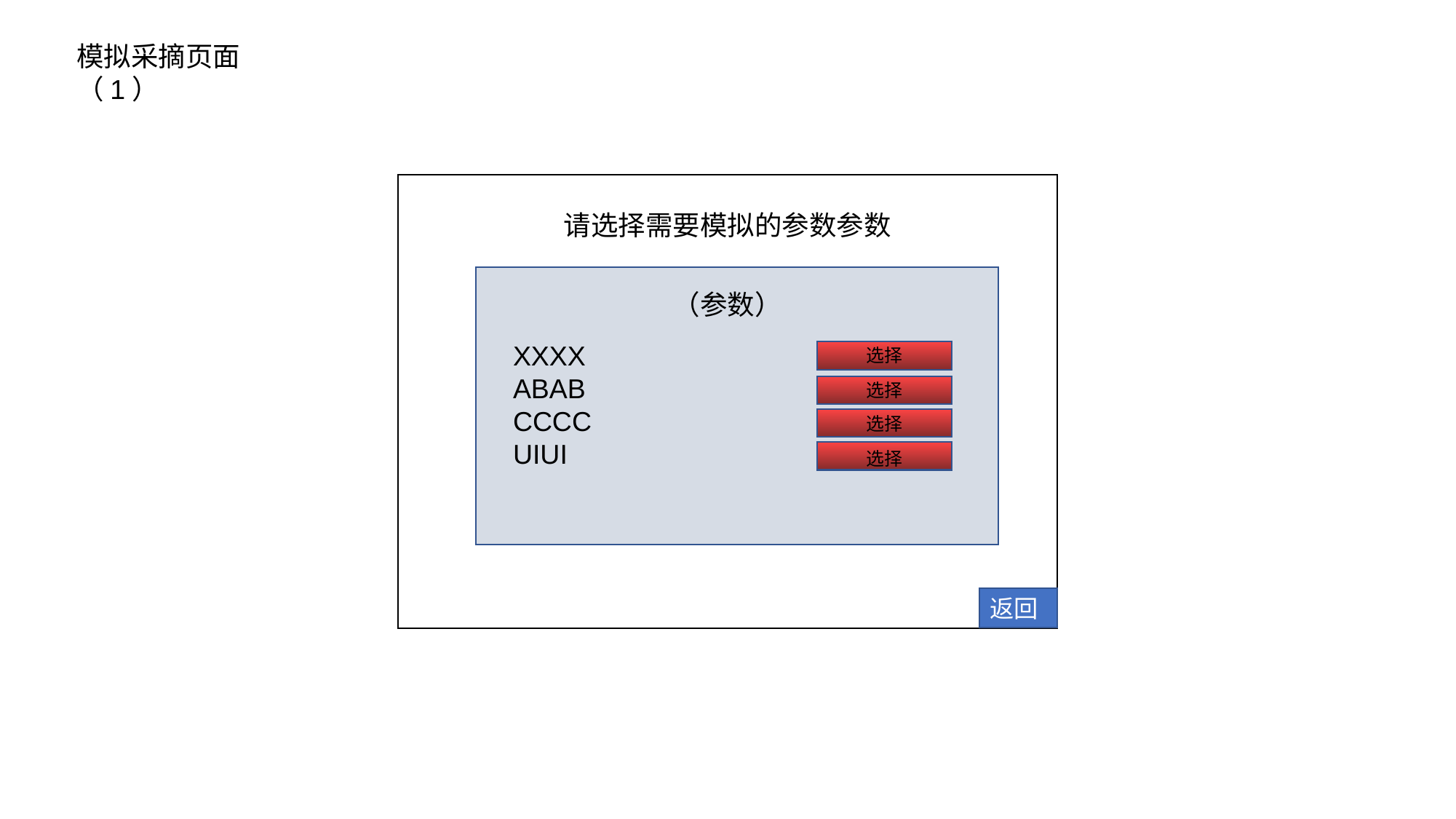

模拟采摘页面（1）

请选择需要模拟的参数参数

（参数）
XXXX
ABAB
CCCC
UIUI
选择

选择

选择

选择

返回